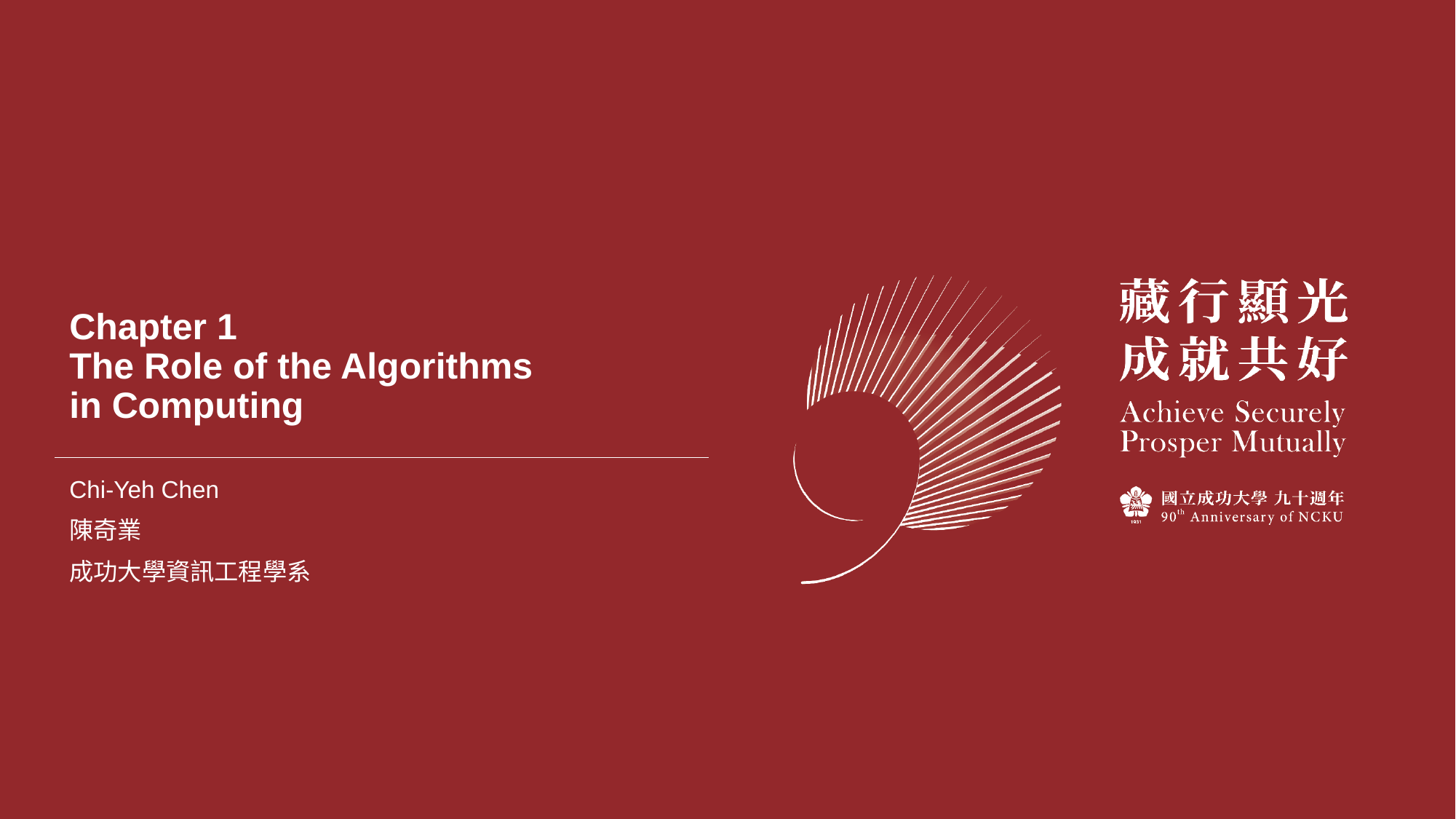

# Chapter 1 The Role of the Algorithms in Computing
Chi-Yeh Chen
陳奇業
成功大學資訊工程學系